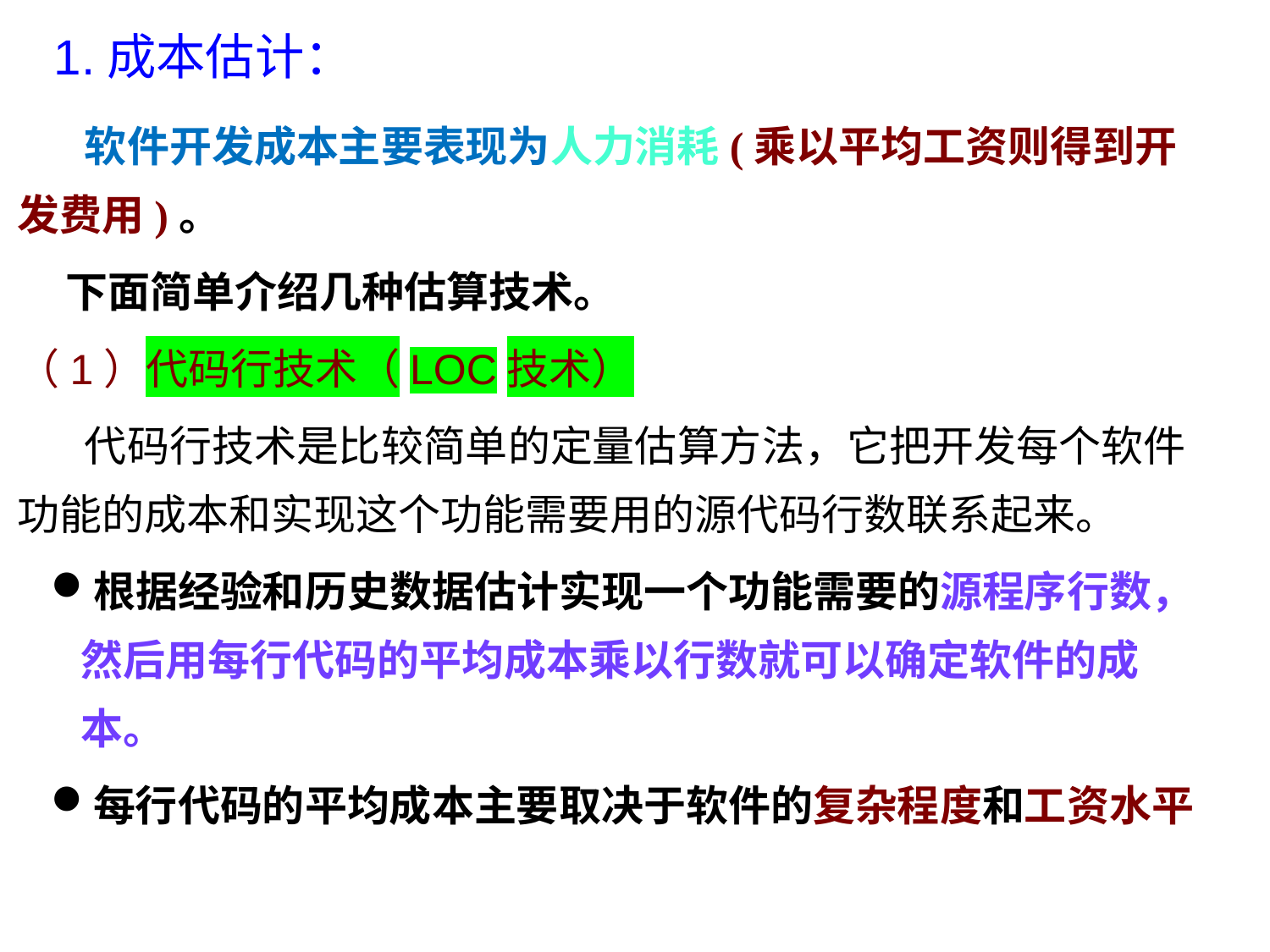

1.成本估计：
      软件开发成本主要表现为人力消耗(乘以平均工资则得到开发费用)。
    下面简单介绍几种估算技术。
（1）代码行技术（LOC技术）
      代码行技术是比较简单的定量估算方法，它把开发每个软件功能的成本和实现这个功能需要用的源代码行数联系起来。
根据经验和历史数据估计实现一个功能需要的源程序行数，然后用每行代码的平均成本乘以行数就可以确定软件的成本。
每行代码的平均成本主要取决于软件的复杂程度和工资水平